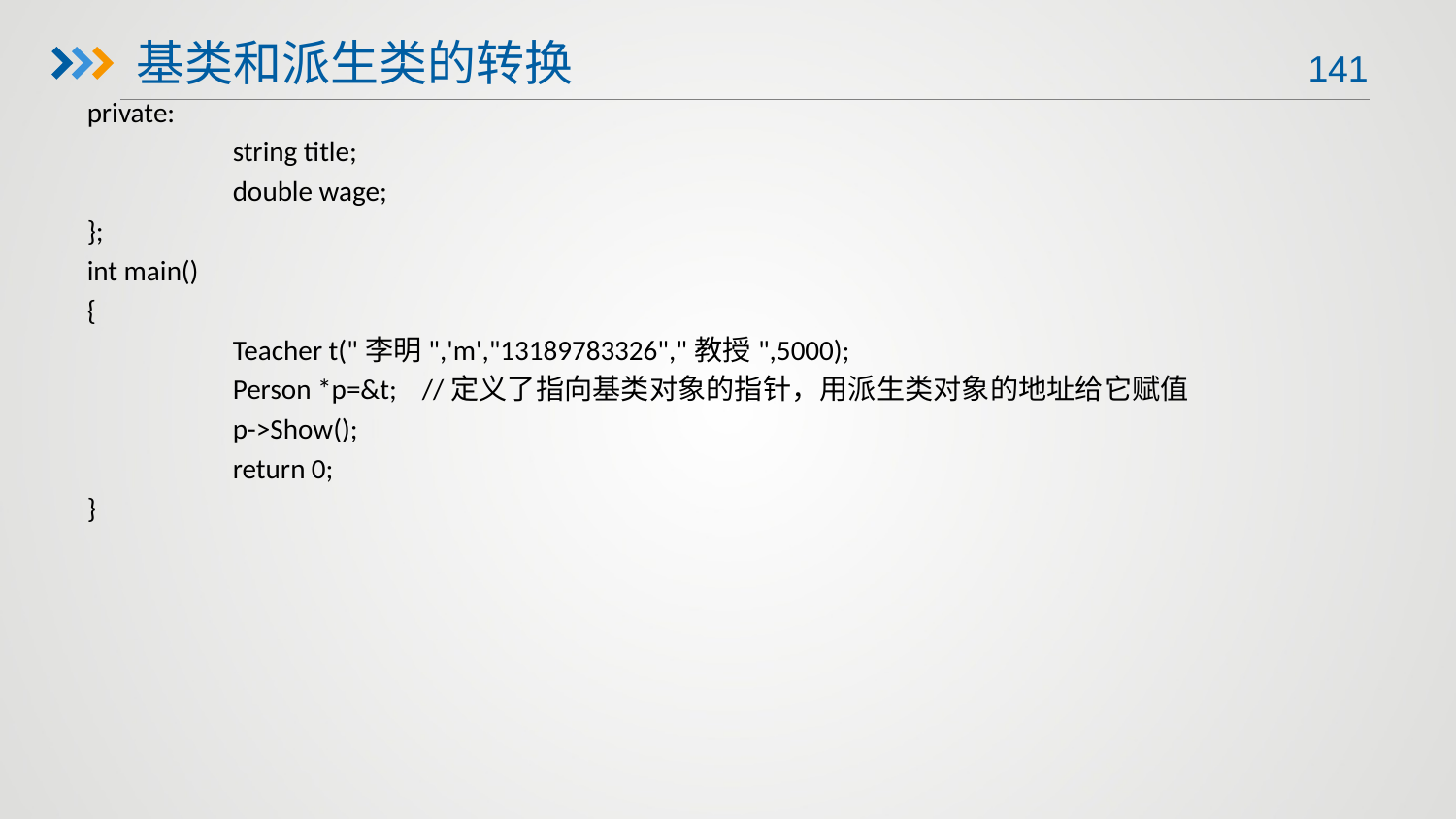

基类和派生类的转换
private:
	string title;
	double wage;
};
int main()
{
	Teacher t("李明",'m',"13189783326","教授",5000);
	Person *p=&t;    //定义了指向基类对象的指针，用派生类对象的地址给它赋值
	p->Show();
	return 0;
}